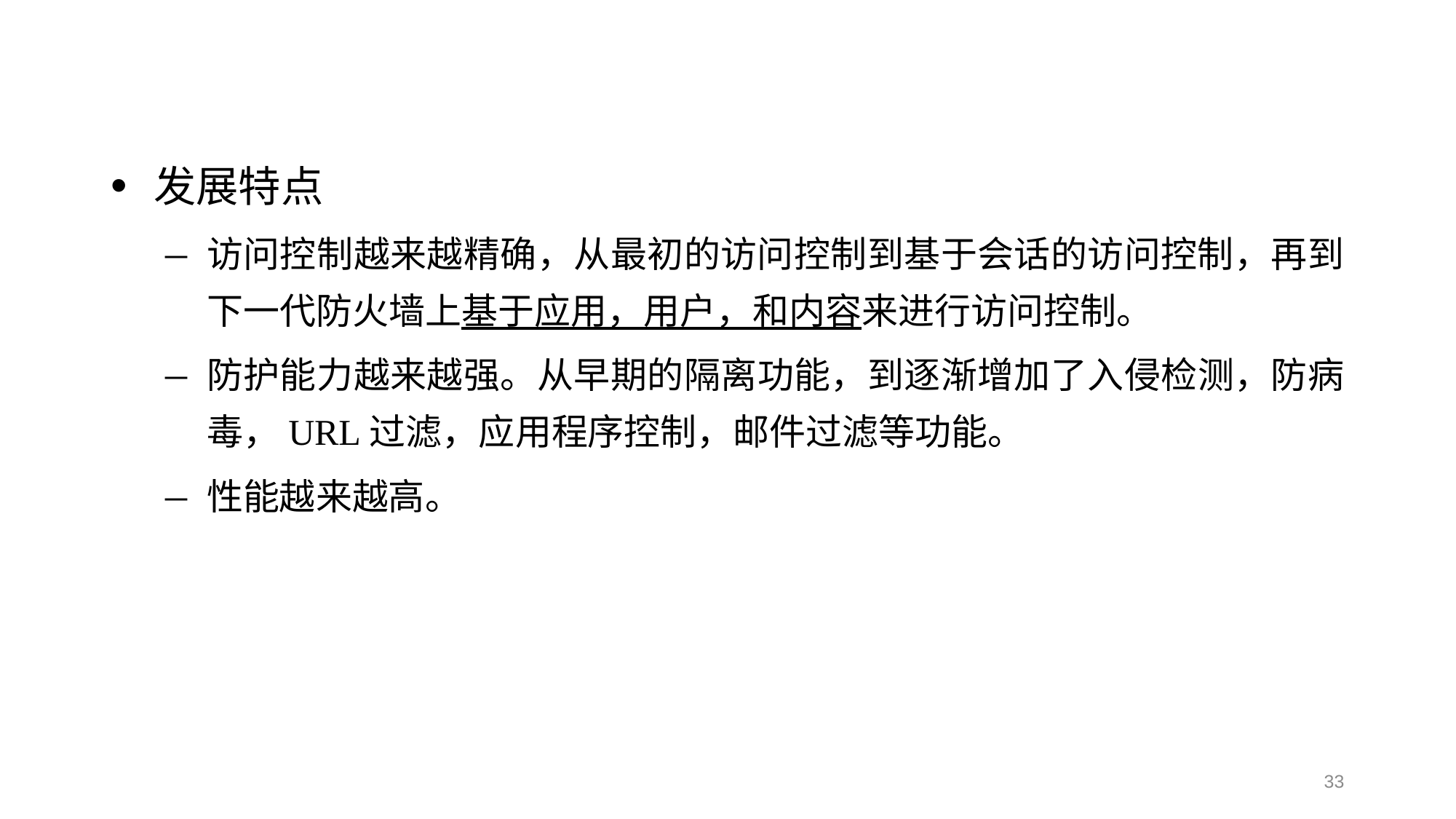

#
发展特点
访问控制越来越精确，从最初的访问控制到基于会话的访问控制，再到下一代防火墙上基于应用，用户，和内容来进行访问控制。
防护能力越来越强。从早期的隔离功能，到逐渐增加了入侵检测，防病毒，URL过滤，应用程序控制，邮件过滤等功能。
性能越来越高。

33